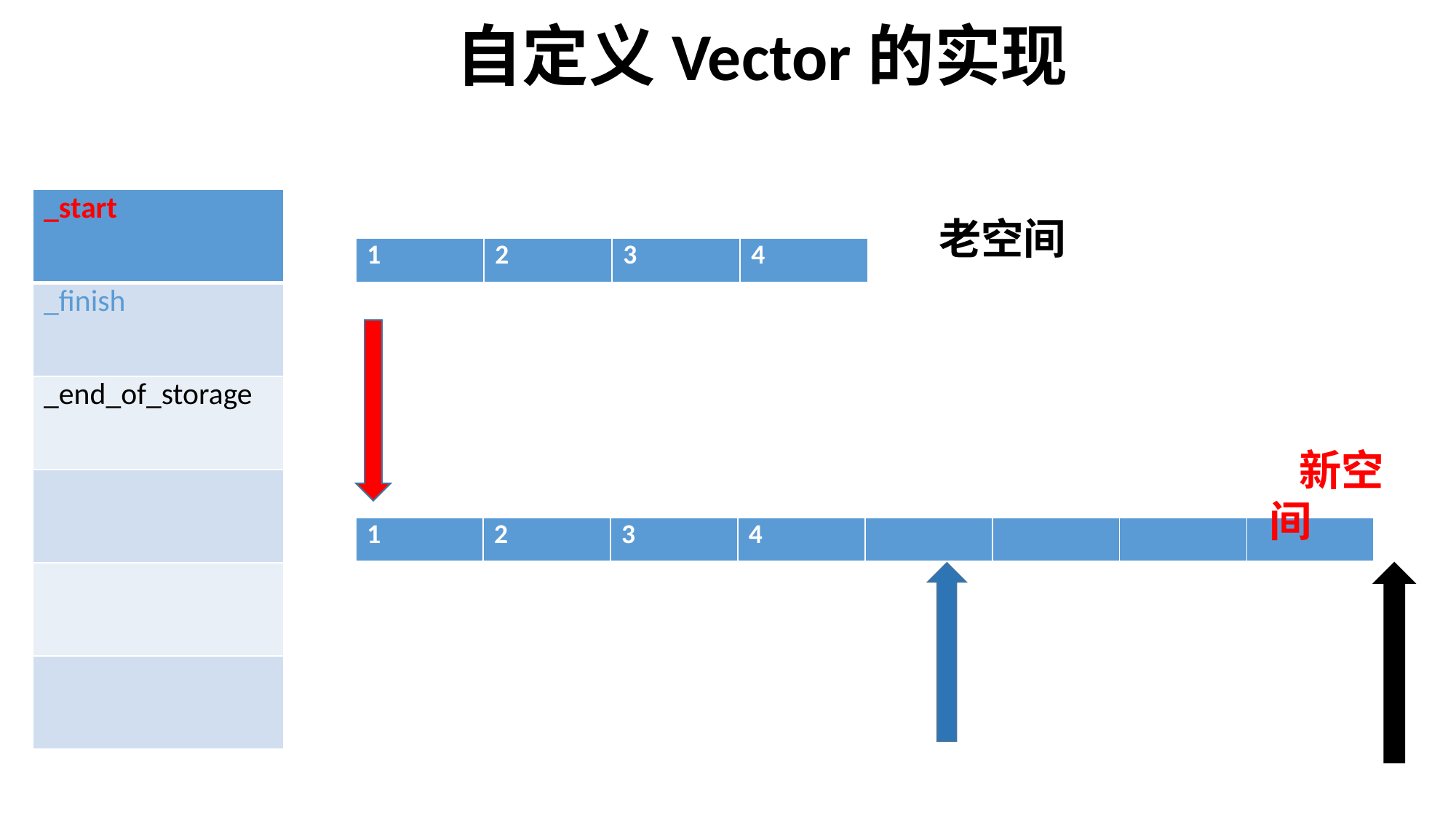

自定义Vector的实现
| \_start |
| --- |
| \_finish |
| \_end\_of\_storage |
|  |
|  |
|  |
老空间
| 1 | 2 | 3 | 4 |
| --- | --- | --- | --- |

  新空间
| 1 | 2 | 3 | 4 |  |  |  |  |
| --- | --- | --- | --- | --- | --- | --- | --- |